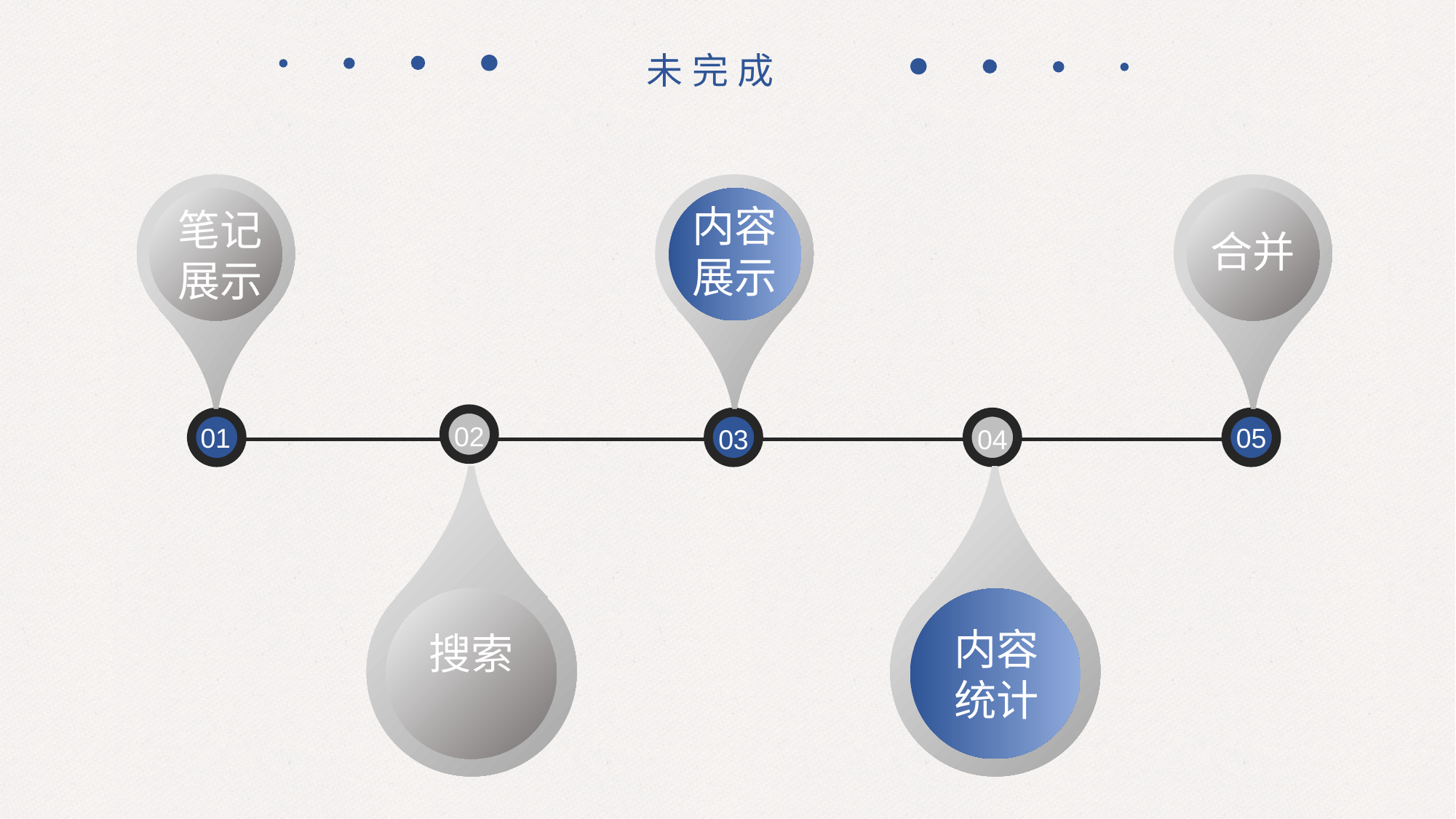

未完成

笔记展示

内容
展示

合并

02

01

03

04

05

搜索

内容
统计